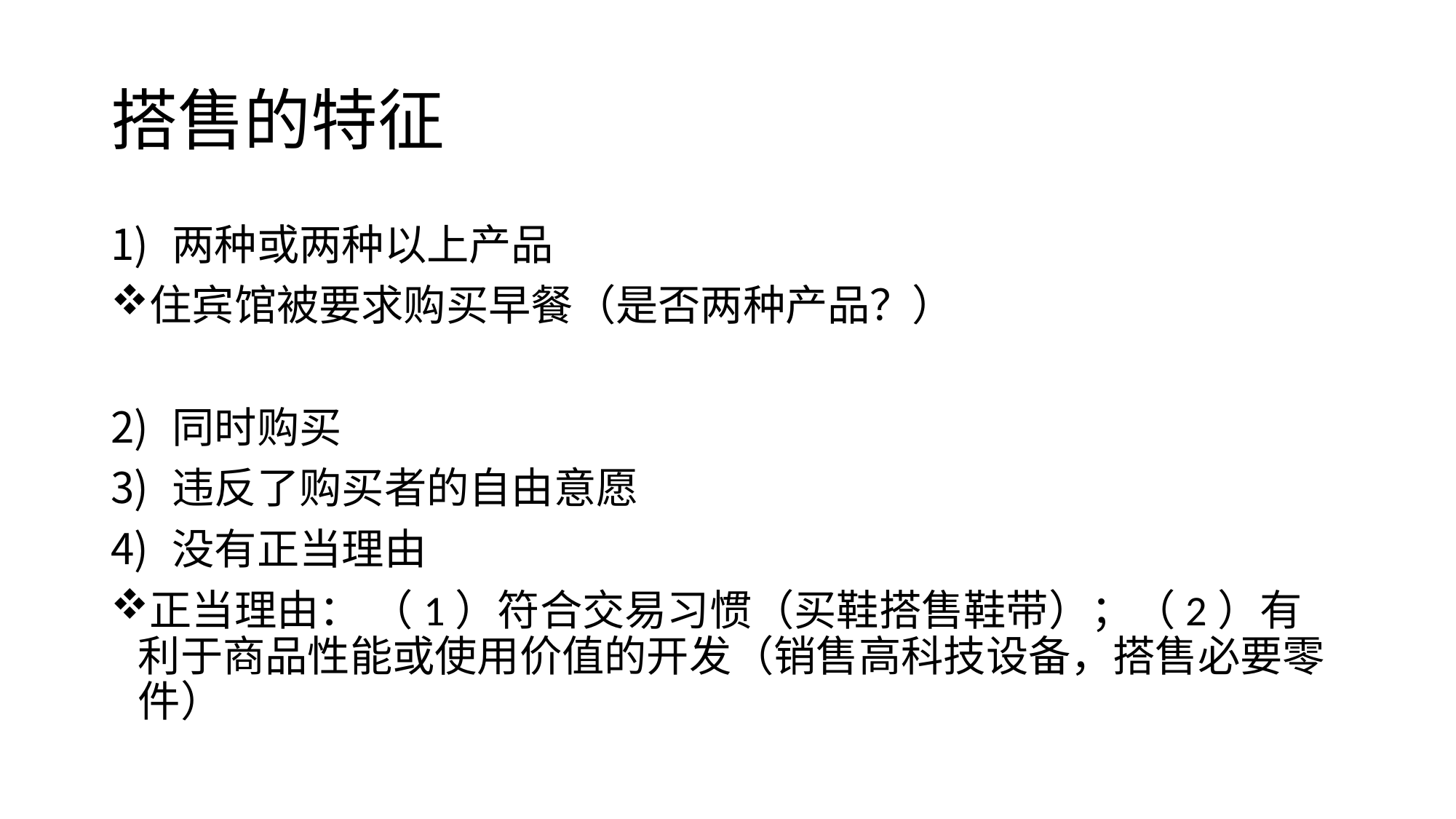

# 搭售的特征
两种或两种以上产品
住宾馆被要求购买早餐（是否两种产品？）

同时购买
违反了购买者的自由意愿
没有正当理由
正当理由： （1）符合交易习惯（买鞋搭售鞋带）；（2）有利于商品性能或使用价值的开发（销售高科技设备，搭售必要零件）